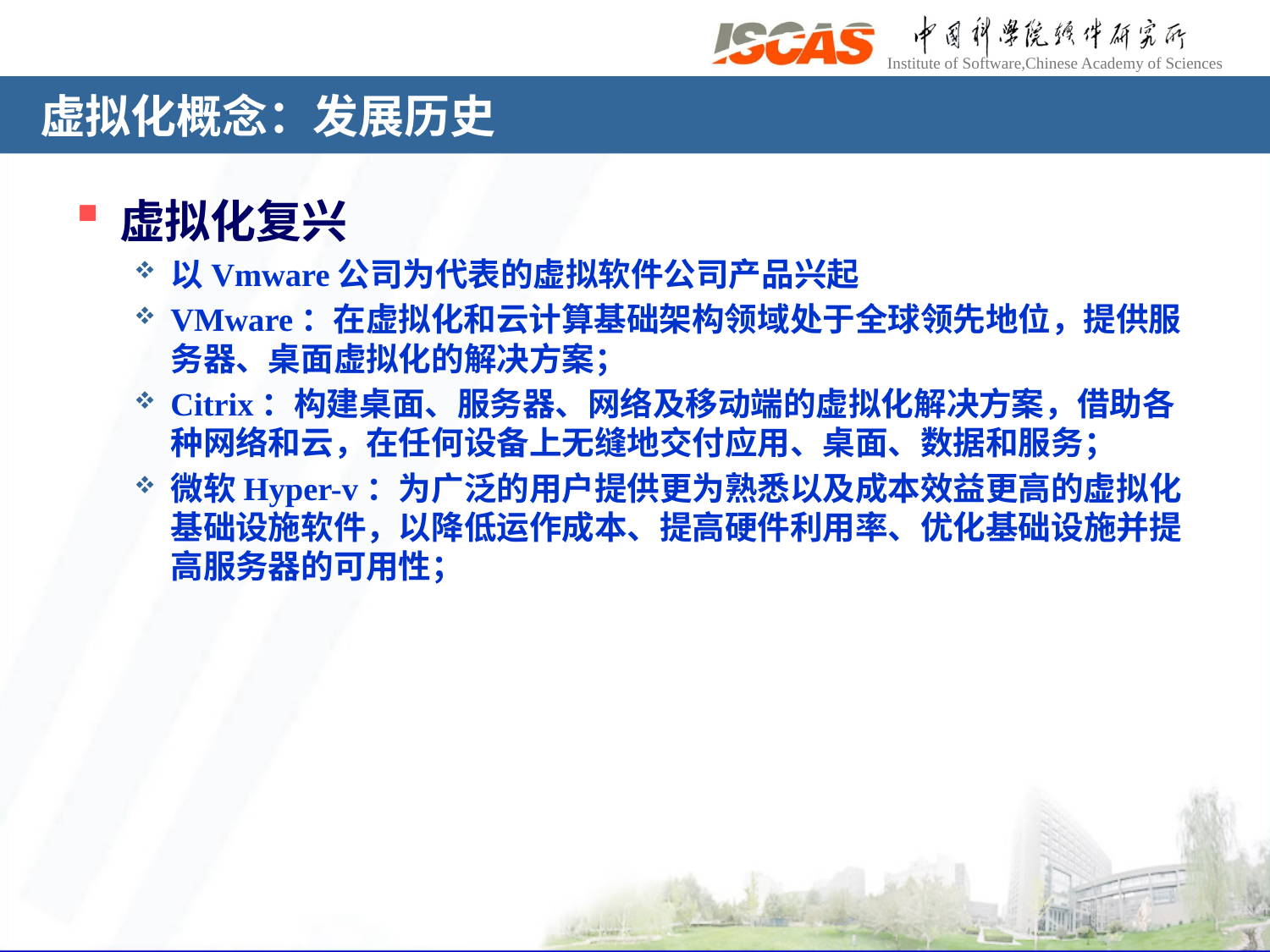

# 虚拟化概念：发展历史
虚拟化复兴
以Vmware公司为代表的虚拟软件公司产品兴起
VMware：在虚拟化和云计算基础架构领域处于全球领先地位，提供服务器、桌面虚拟化的解决方案；
Citrix：构建桌面、服务器、网络及移动端的虚拟化解决方案，借助各种网络和云，在任何设备上无缝地交付应用、桌面、数据和服务；
微软Hyper-v：为广泛的用户提供更为熟悉以及成本效益更高的虚拟化基础设施软件，以降低运作成本、提高硬件利用率、优化基础设施并提高服务器的可用性；